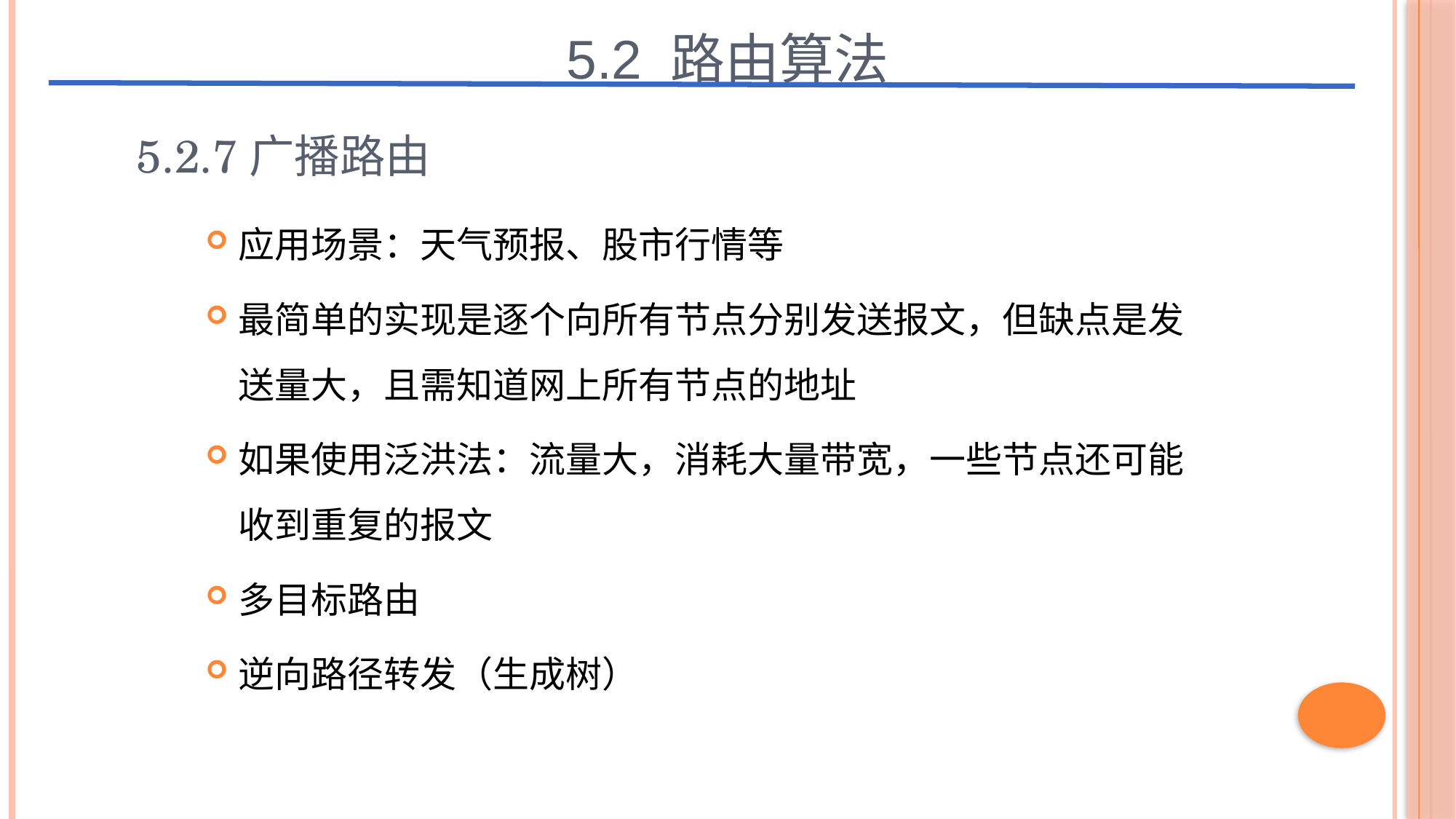

5.2 路由算法
5.2.7广播路由
应用场景：天气预报、股市行情等
最简单的实现是逐个向所有节点分别发送报文，但缺点是发送量大，且需知道网上所有节点的地址
如果使用泛洪法：流量大，消耗大量带宽，一些节点还可能收到重复的报文
多目标路由
逆向路径转发（生成树）